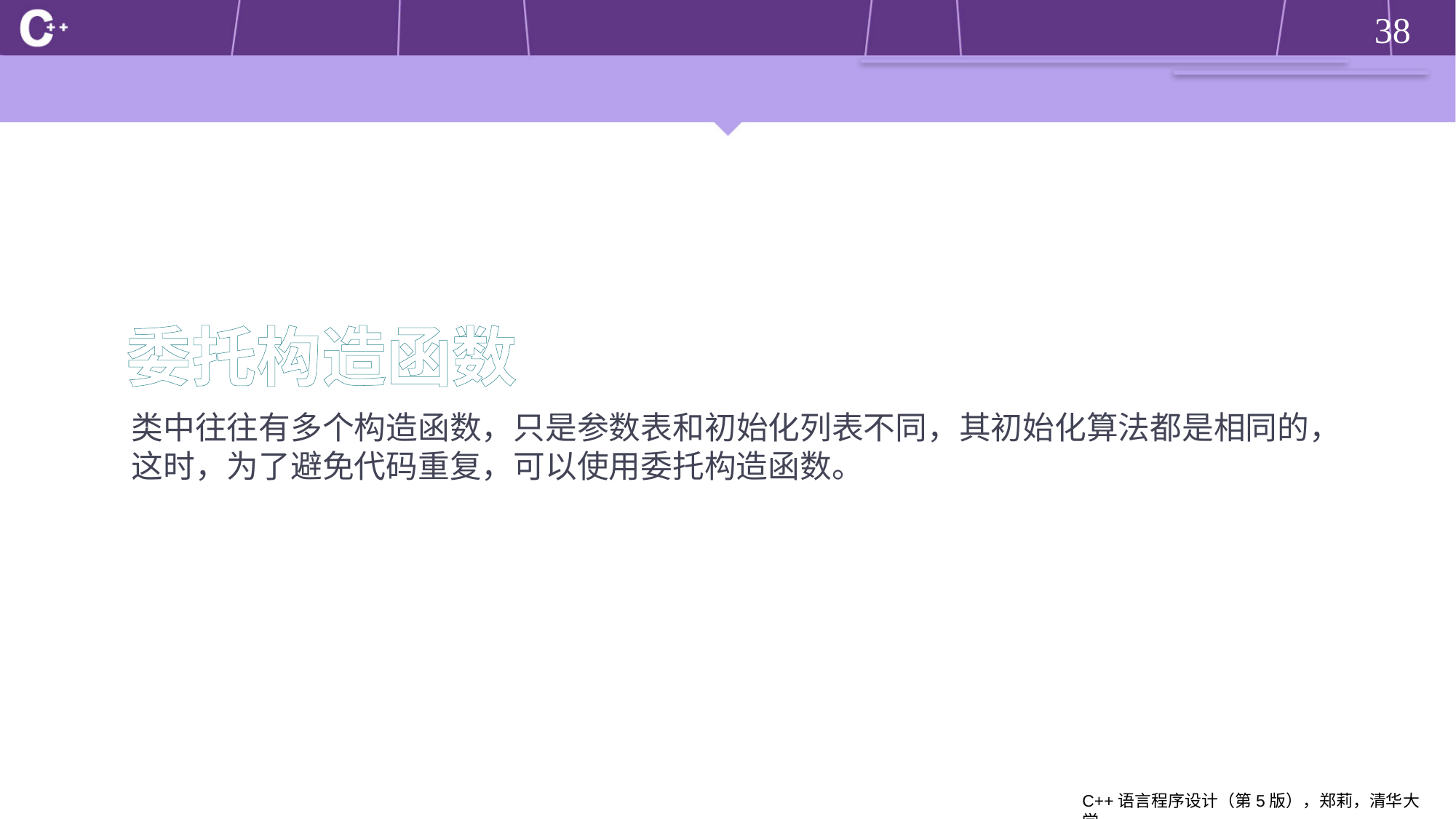

# 委托构造函数
类中往往有多个构造函数，只是参数表和初始化列表不同，其初始化算法都是相同的，这时，为了避免代码重复，可以使用委托构造函数。